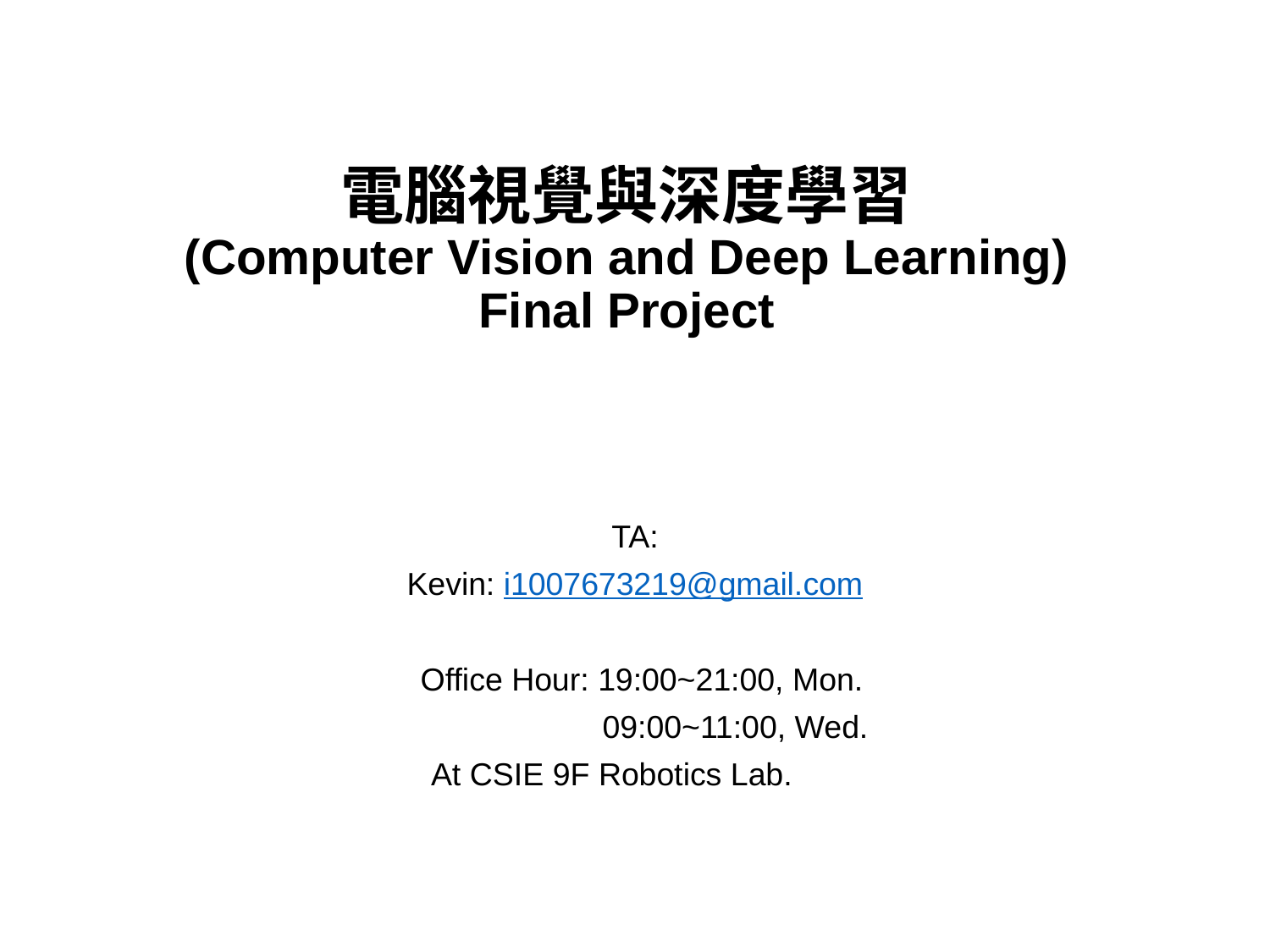

# 電腦視覺與深度學習 (Computer Vision and Deep Learning) Final Project
TA:
Kevin: i1007673219@gmail.com

Office Hour: 19:00~21:00, Mon.
		      09:00~11:00, Wed.
	 At CSIE 9F Robotics Lab.